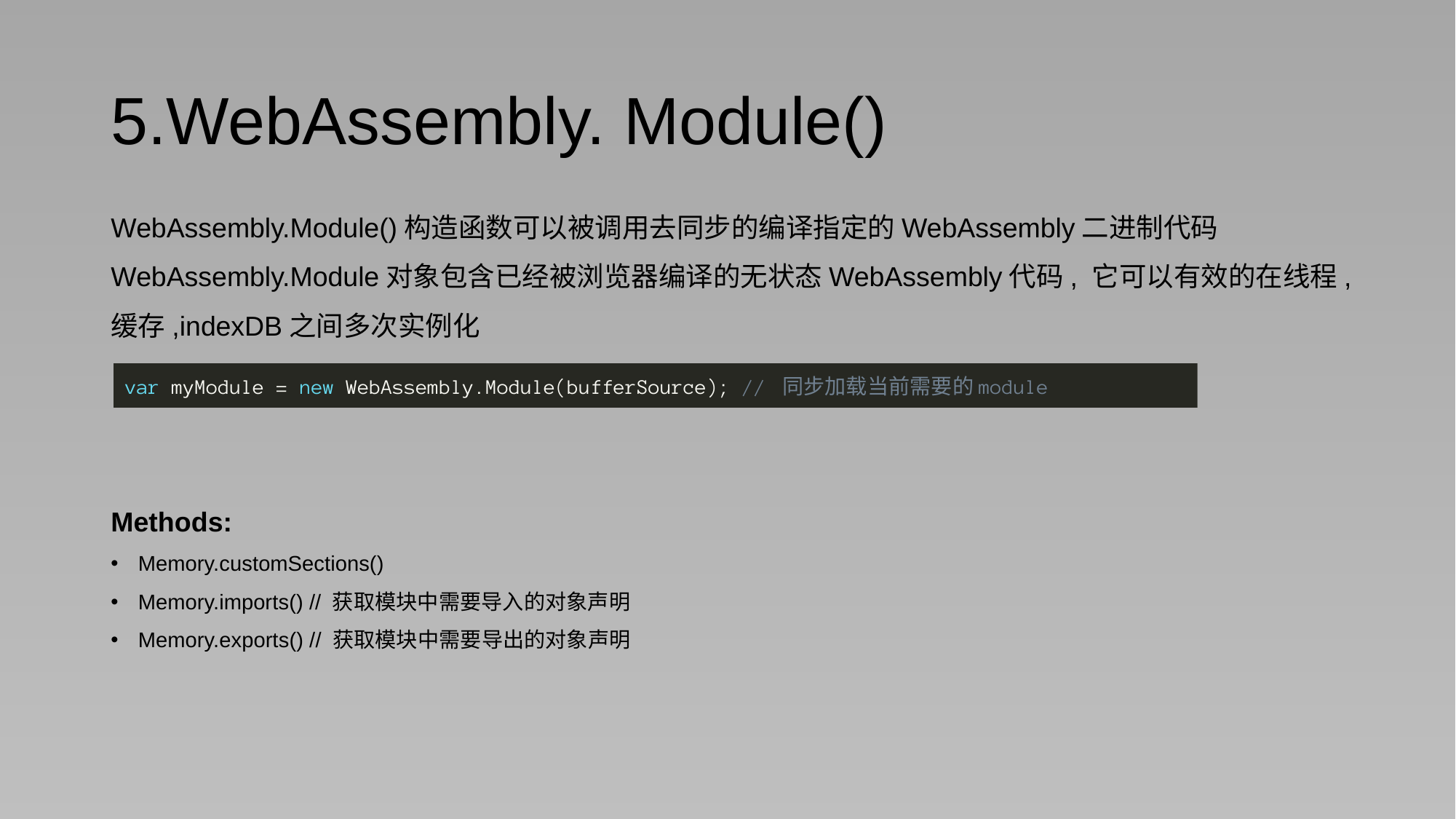

# 5.WebAssembly. Module()
WebAssembly.Module()构造函数可以被调用去同步的编译指定的WebAssembly二进制代码WebAssembly.Module对象包含已经被浏览器编译的无状态WebAssembly代码, 它可以有效的在线程,缓存,indexDB之间多次实例化
 var myModule = new WebAssembly.Module(bufferSource); // 同步加载当前需要的module
Methods:
Memory.customSections()
Memory.imports() // 获取模块中需要导入的对象声明
Memory.exports() // 获取模块中需要导出的对象声明